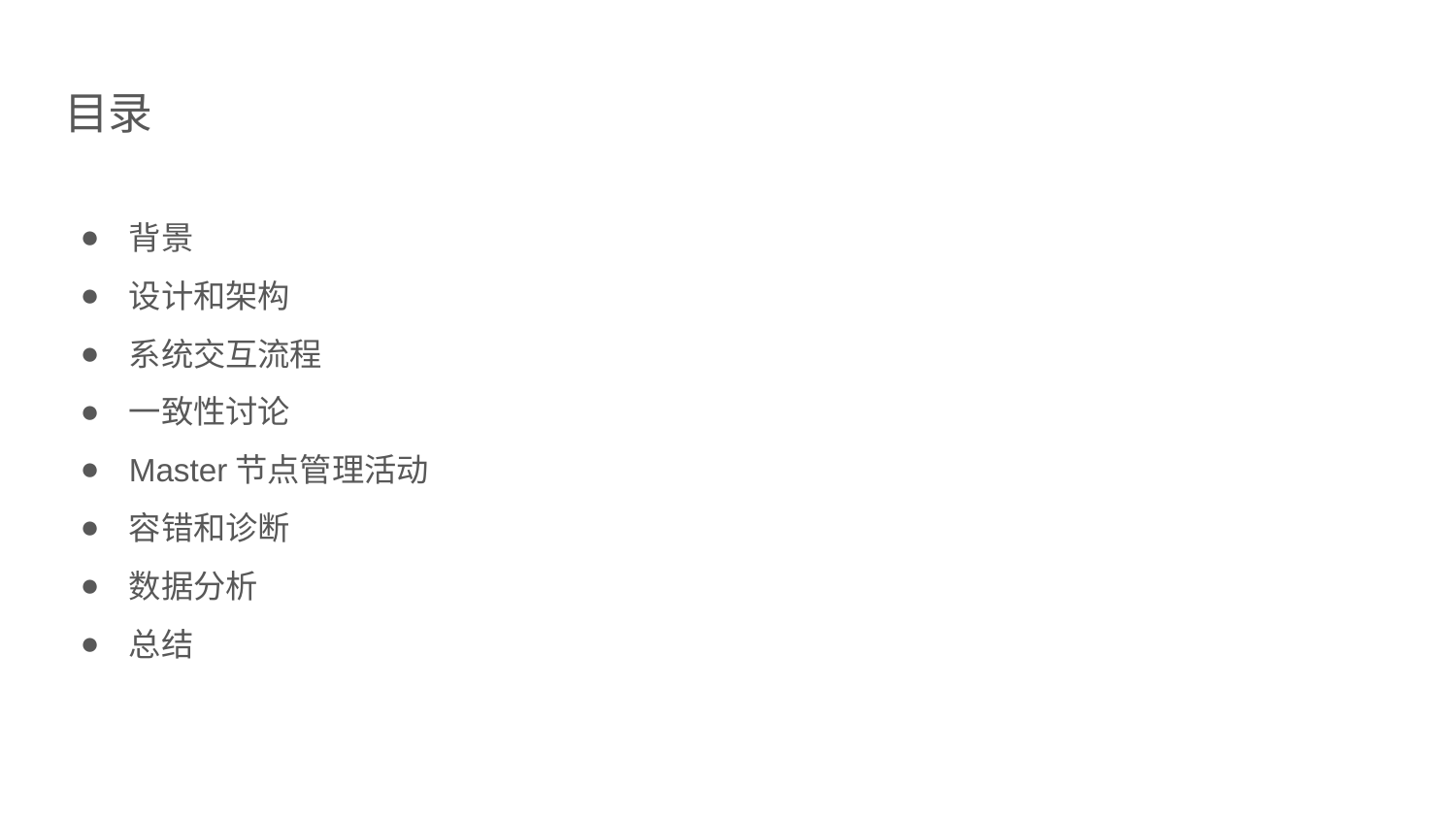

# 目录
背景
设计和架构
系统交互流程
一致性讨论
Master节点管理活动
容错和诊断
数据分析
总结